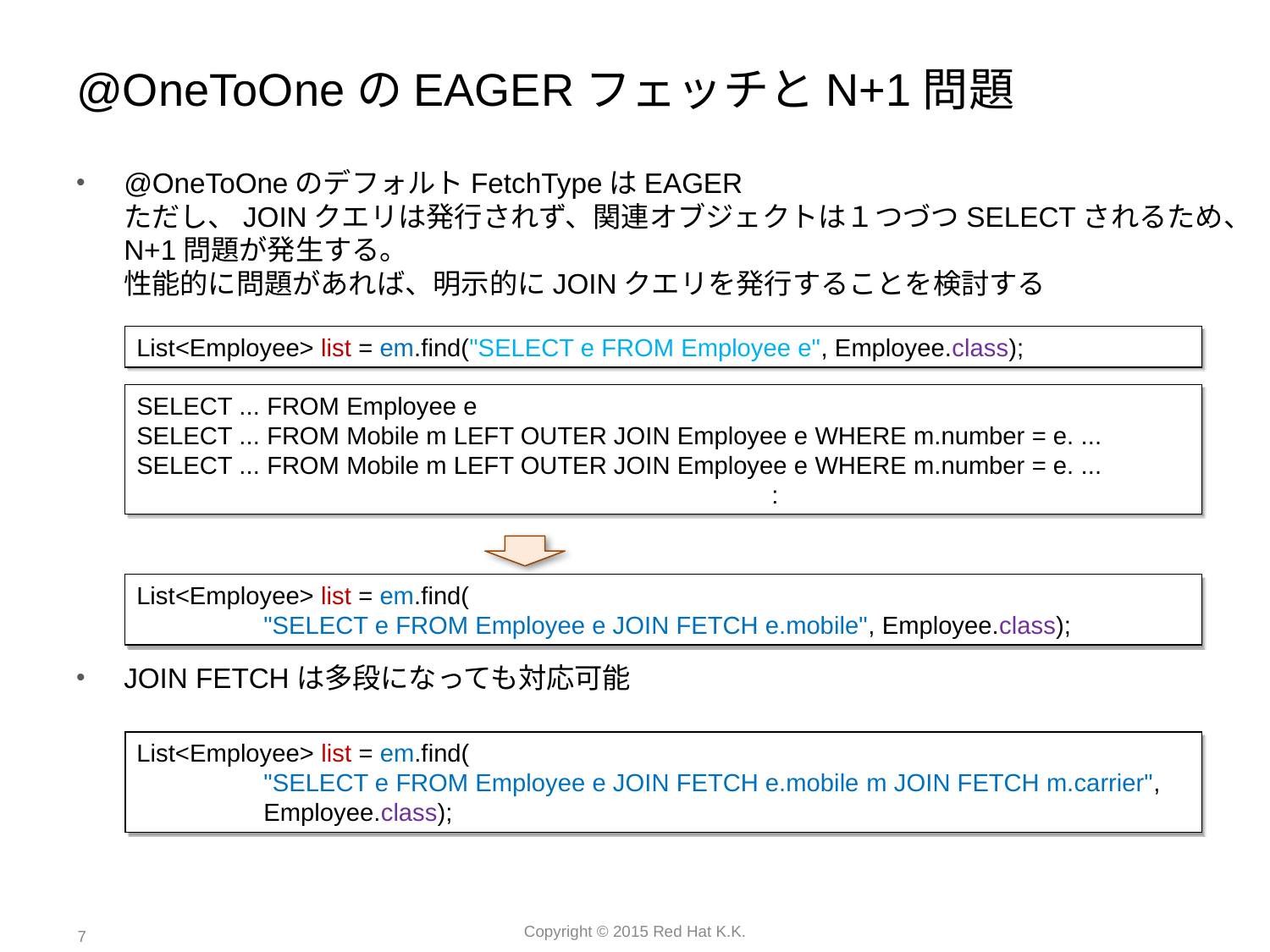

# @OneToOneのEAGERフェッチとN+1問題
@OneToOneのデフォルトFetchTypeはEAGER
ただし、JOINクエリは発行されず、関連オブジェクトは１つづつSELECTされるため、N+1問題が発生する。
性能的に問題があれば、明示的にJOINクエリを発行することを検討する

JOIN FETCHは多段になっても対応可能

List<Employee> list = em.find("SELECT e FROM Employee e", Employee.class);
SELECT ... FROM Employee e
SELECT ... FROM Mobile m LEFT OUTER JOIN Employee e WHERE m.number = e. ...
SELECT ... FROM Mobile m LEFT OUTER JOIN Employee e WHERE m.number = e. ...
					:

List<Employee> list = em.find(
	"SELECT e FROM Employee e JOIN FETCH e.mobile", Employee.class);
List<Employee> list = em.find(
	"SELECT e FROM Employee e JOIN FETCH e.mobile m JOIN FETCH m.carrier",
	Employee.class);
7
Copyright © 2015 Red Hat K.K.